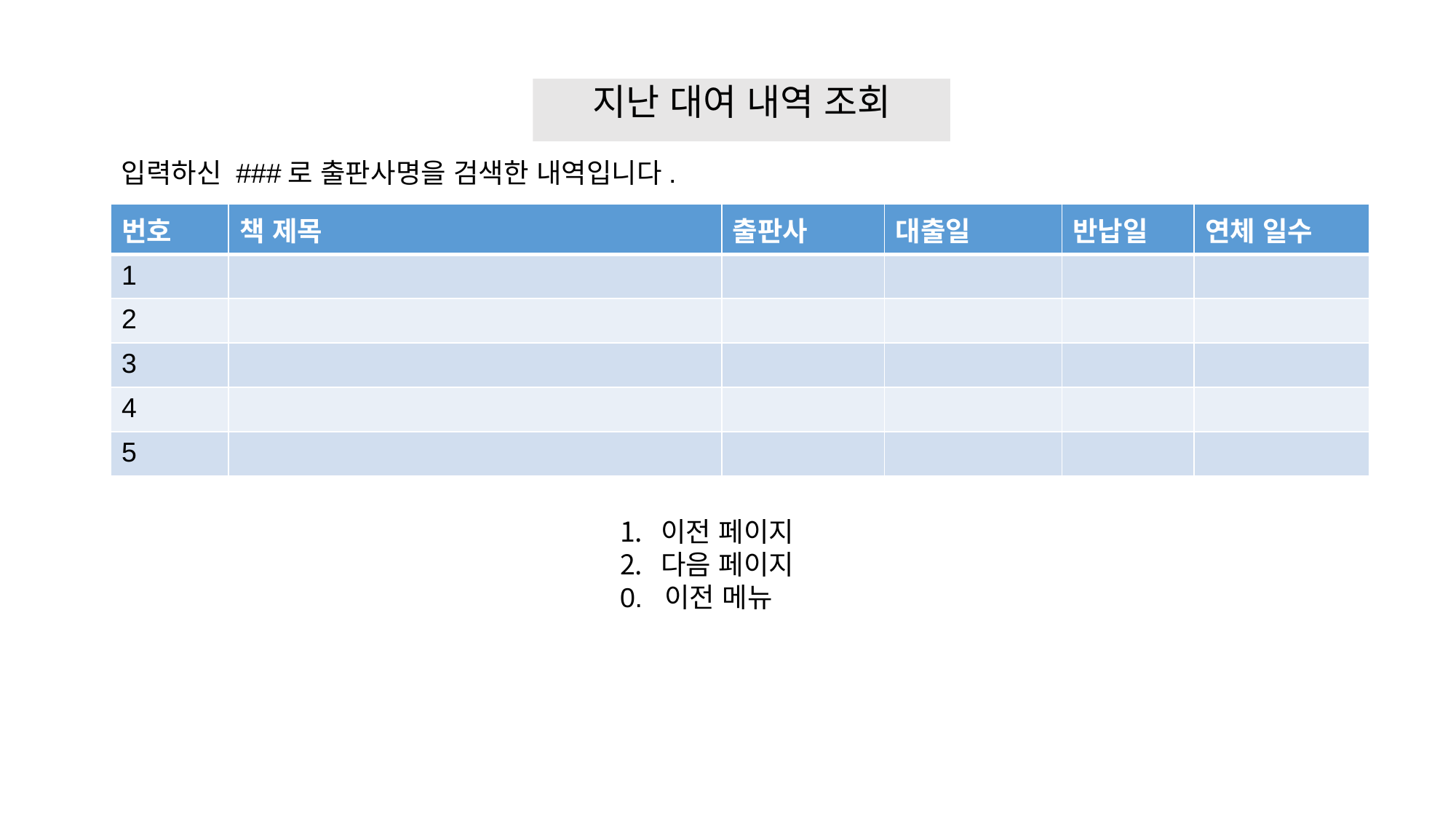

지난 대여 내역 조회
입력하신 ###로 출판사명을 검색한 내역입니다.
| 번호 | 책 제목 | 출판사 | 대출일 | 반납일 | 연체 일수 |
| --- | --- | --- | --- | --- | --- |
| 1 |  |  |  |  |  |
| 2 |  |  |  |  |  |
| 3 |  |  |  |  |  |
| 4 |  |  |  |  |  |
| 5 |  |  |  |  |  |
이전 페이지
다음 페이지
0.  이전 메뉴